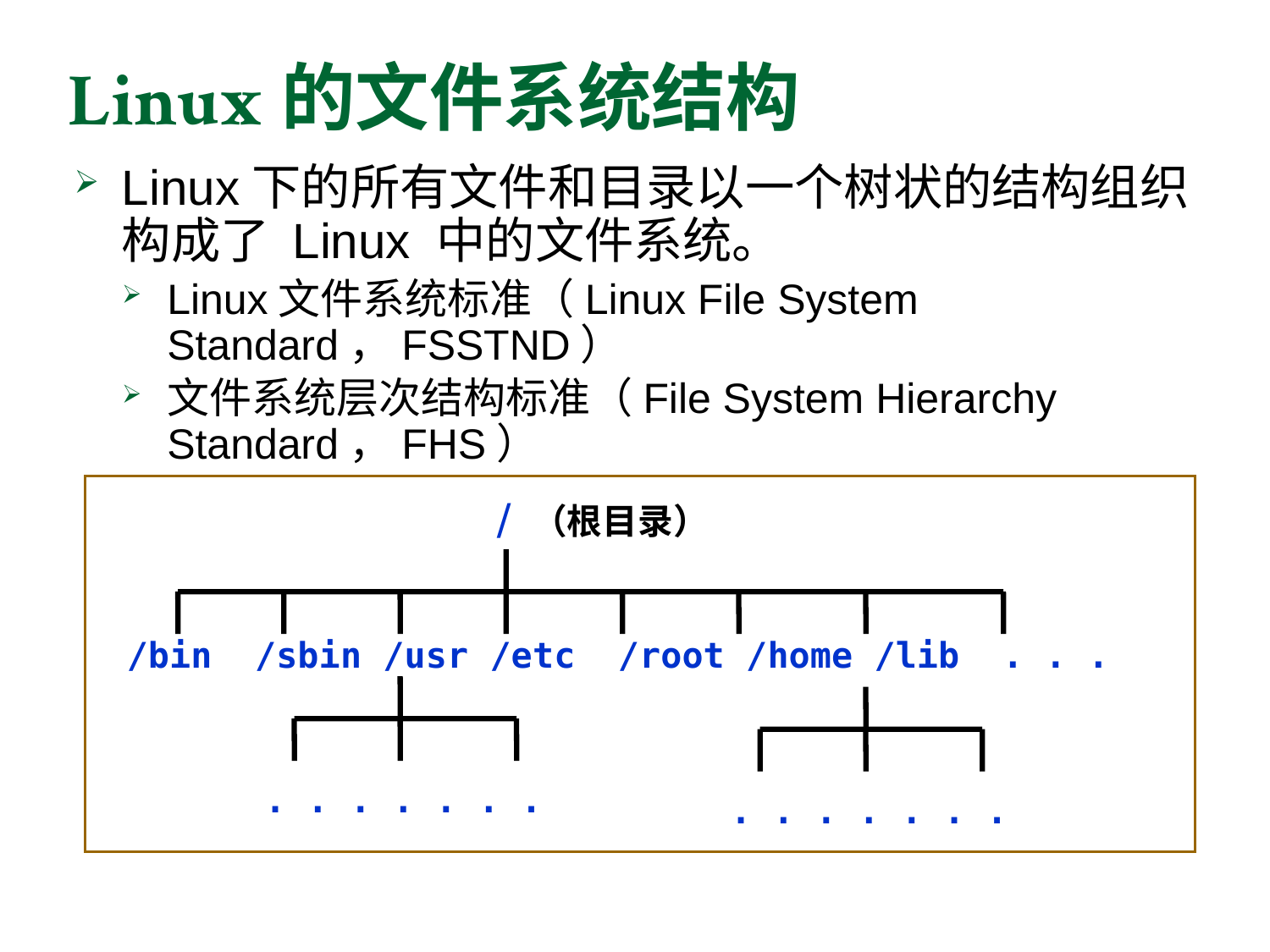

# Linux的文件系统结构
Linux下的所有文件和目录以一个树状的结构组织构成了 Linux 中的文件系统。
Linux文件系统标准（Linux File System Standard，FSSTND）
文件系统层次结构标准（File System Hierarchy Standard，FHS）

/（根目录）

/bin  /sbin /usr /etc  /root /home /lib  . . .

. . . . . . .
. . . . . . .